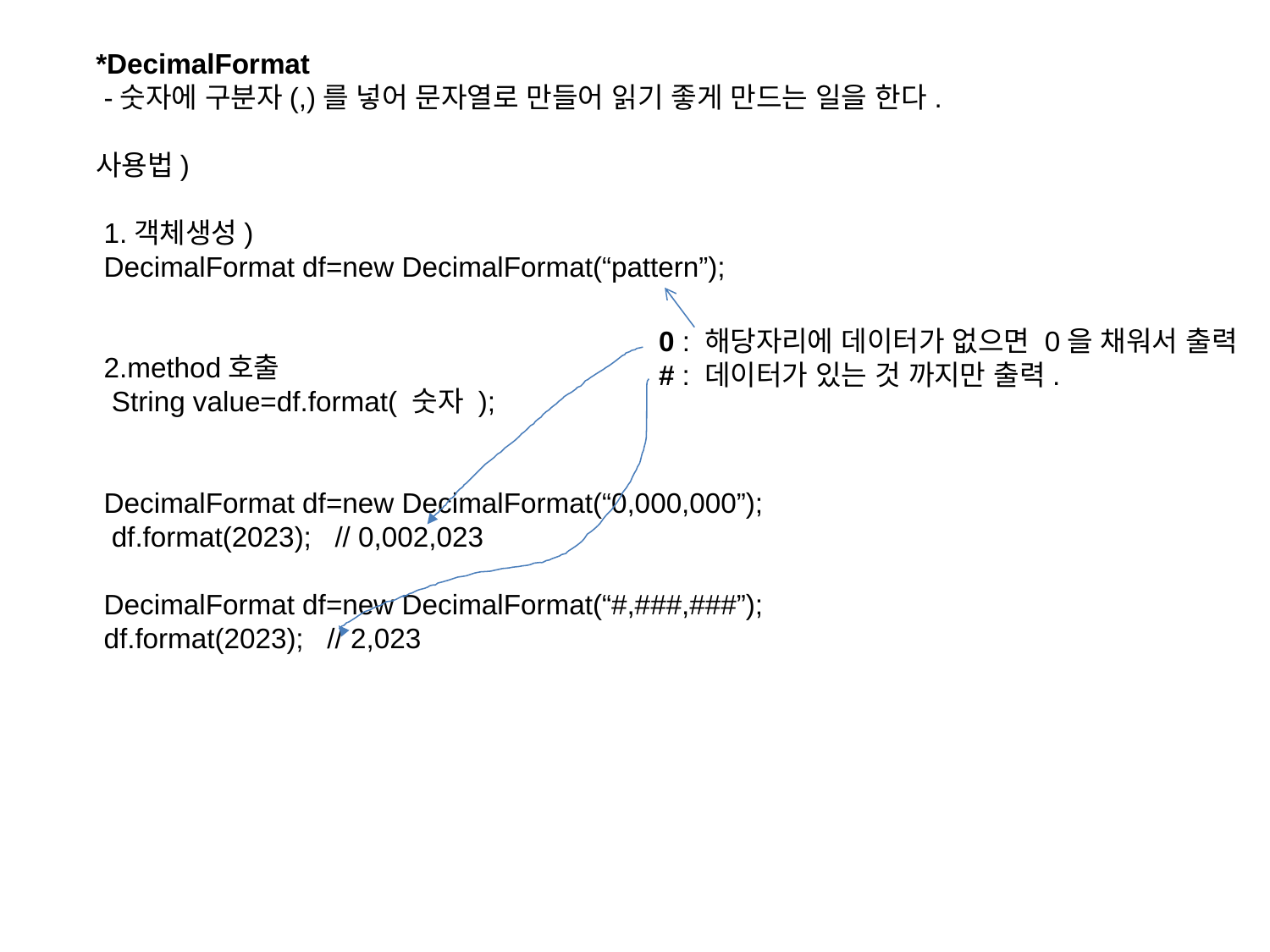

*DecimalFormat
 -숫자에 구분자(,)를 넣어 문자열로 만들어 읽기 좋게 만드는 일을 한다.

사용법)

 1.객체생성)
 DecimalFormat df=new DecimalFormat(“pattern”);

 2.method호출
  String value=df.format( 숫자 );

 DecimalFormat df=new DecimalFormat(“0,000,000”);
  df.format(2023);   // 0,002,023

 DecimalFormat df=new DecimalFormat(“#,###,###”);
 df.format(2023);   // 2,023

0 : 해당자리에 데이터가 없으면 0을 채워서 출력
# : 데이터가 있는 것 까지만 출력.